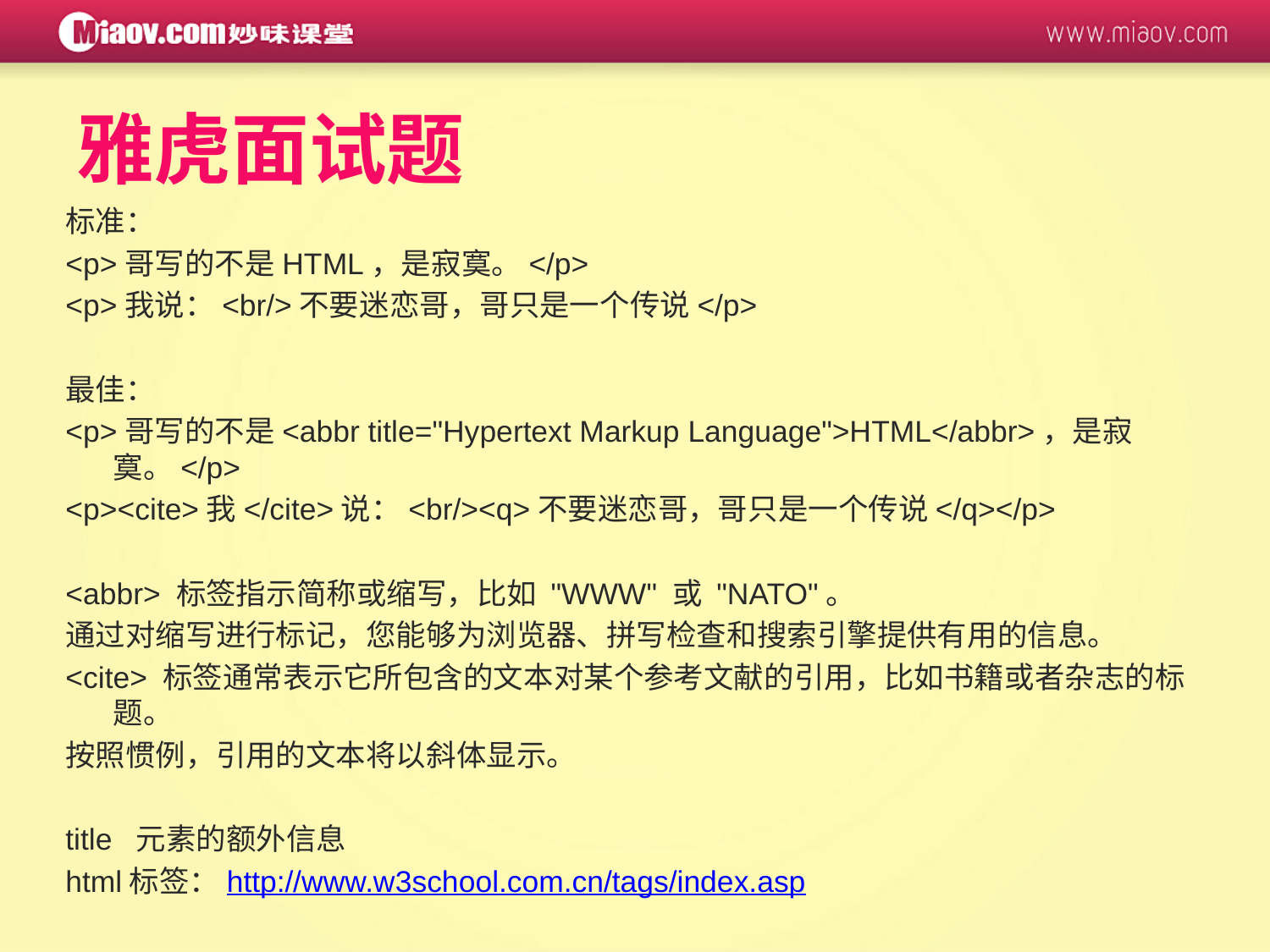

# 雅虎面试题
标准：
<p>哥写的不是HTML，是寂寞。</p>
<p>我说：<br/>不要迷恋哥，哥只是一个传说</p>

最佳：
<p>哥写的不是<abbr title="Hypertext Markup Language">HTML</abbr>，是寂寞。</p>
<p><cite>我</cite>说：<br/><q>不要迷恋哥，哥只是一个传说</q></p>

<abbr> 标签指示简称或缩写，比如 "WWW" 或 "NATO"。
通过对缩写进行标记，您能够为浏览器、拼写检查和搜索引擎提供有用的信息。
<cite> 标签通常表示它所包含的文本对某个参考文献的引用，比如书籍或者杂志的标题。
按照惯例，引用的文本将以斜体显示。

title  元素的额外信息
html标签：http://www.w3school.com.cn/tags/index.asp